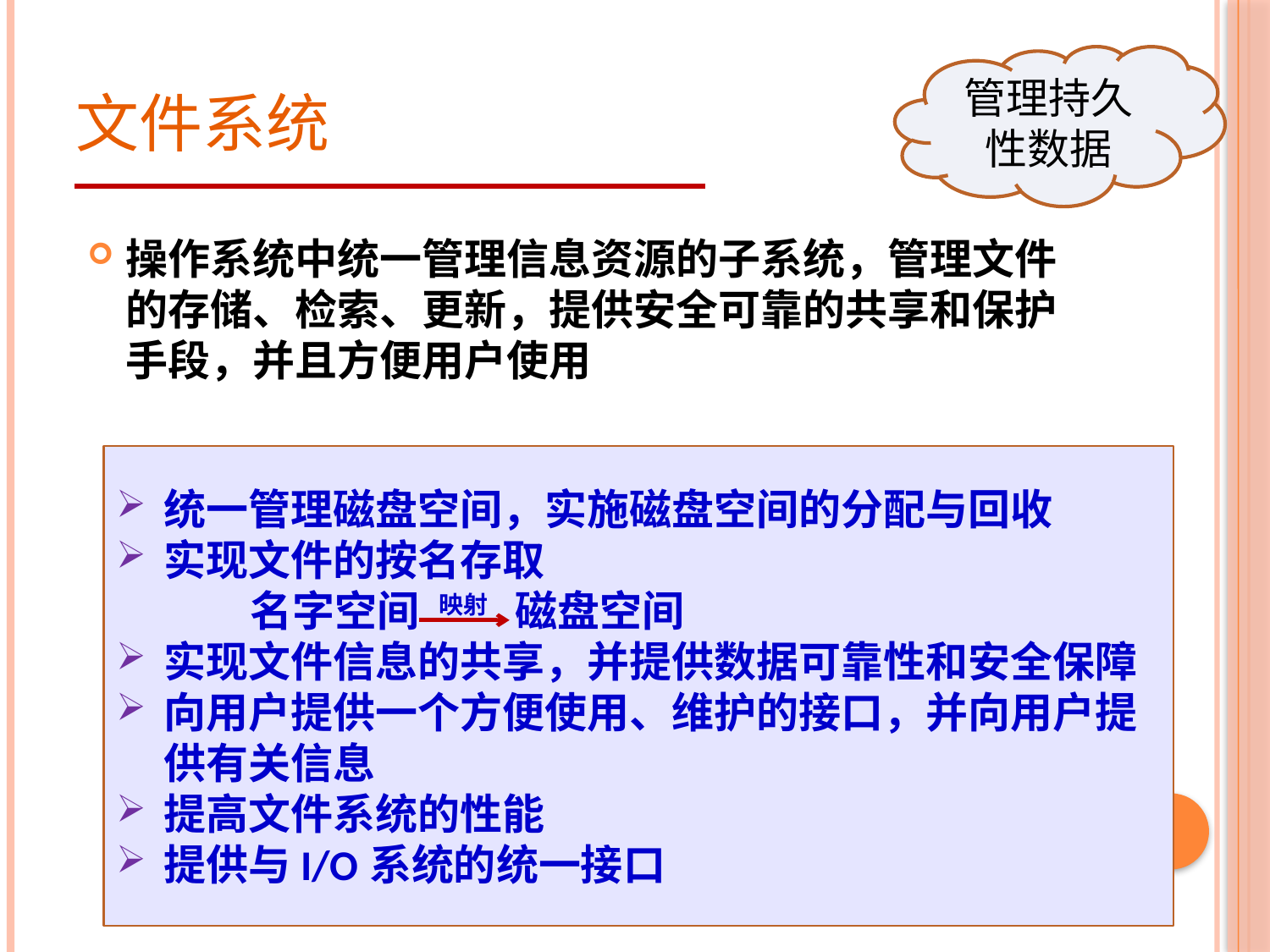

# 文件系统
管理持久性数据
操作系统中统一管理信息资源的子系统，管理文件的存储、检索、更新，提供安全可靠的共享和保护手段，并且方便用户使用
统一管理磁盘空间，实施磁盘空间的分配与回收
实现文件的按名存取
             名字空间  映射     磁盘空间
实现文件信息的共享，并提供数据可靠性和安全保障
向用户提供一个方便使用、维护的接口，并向用户提供有关信息
提高文件系统的性能
提供与I/O系统的统一接口